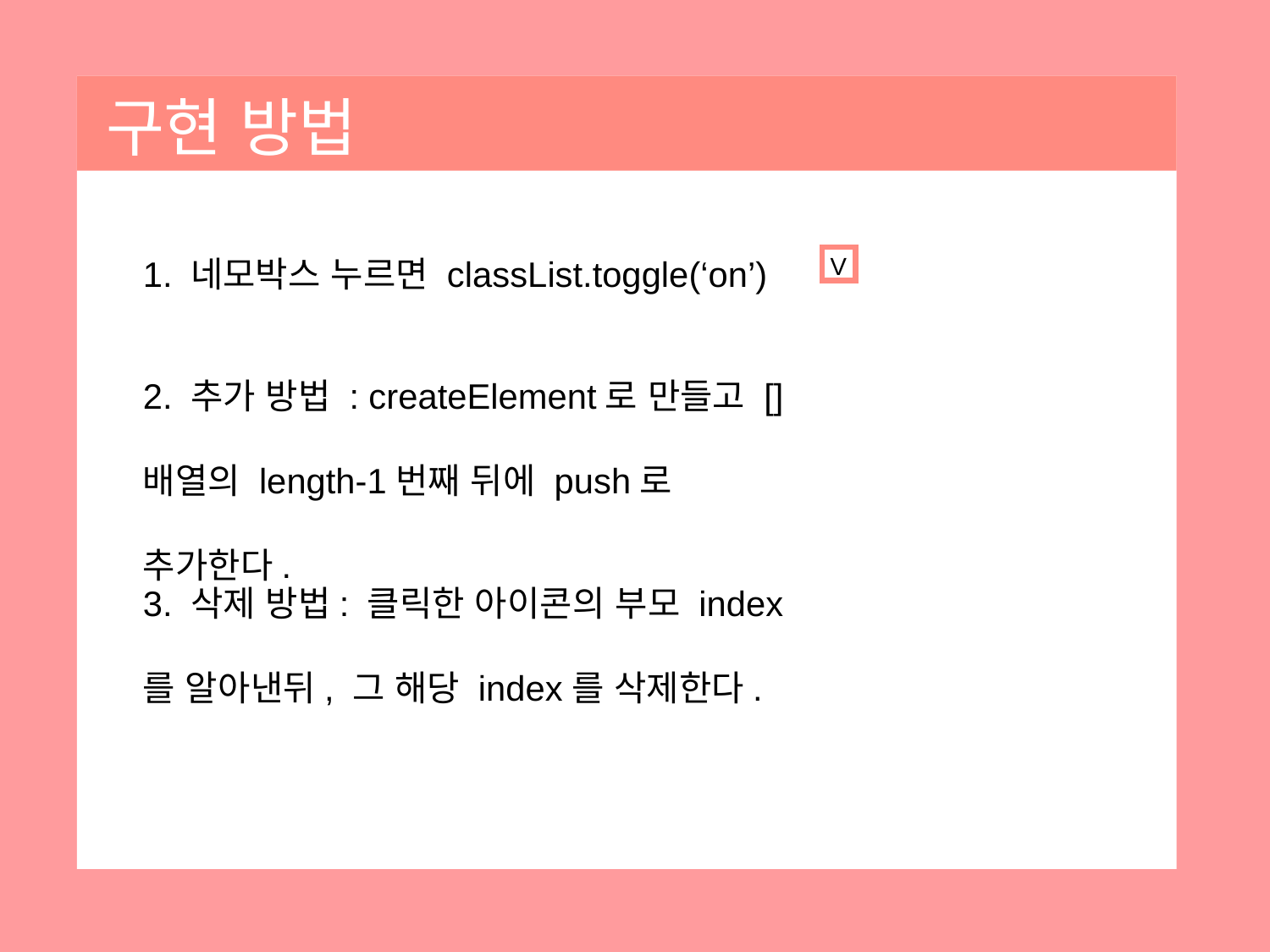

구현 방법
1. 네모박스 누르면 classList.toggle(‘on’)
V

2. 추가 방법 : createElement로 만들고 [] 배열의 length-1번째 뒤에 push로 추가한다.
3. 삭제 방법: 클릭한 아이콘의 부모 index를 알아낸뒤, 그 해당 index를 삭제한다.